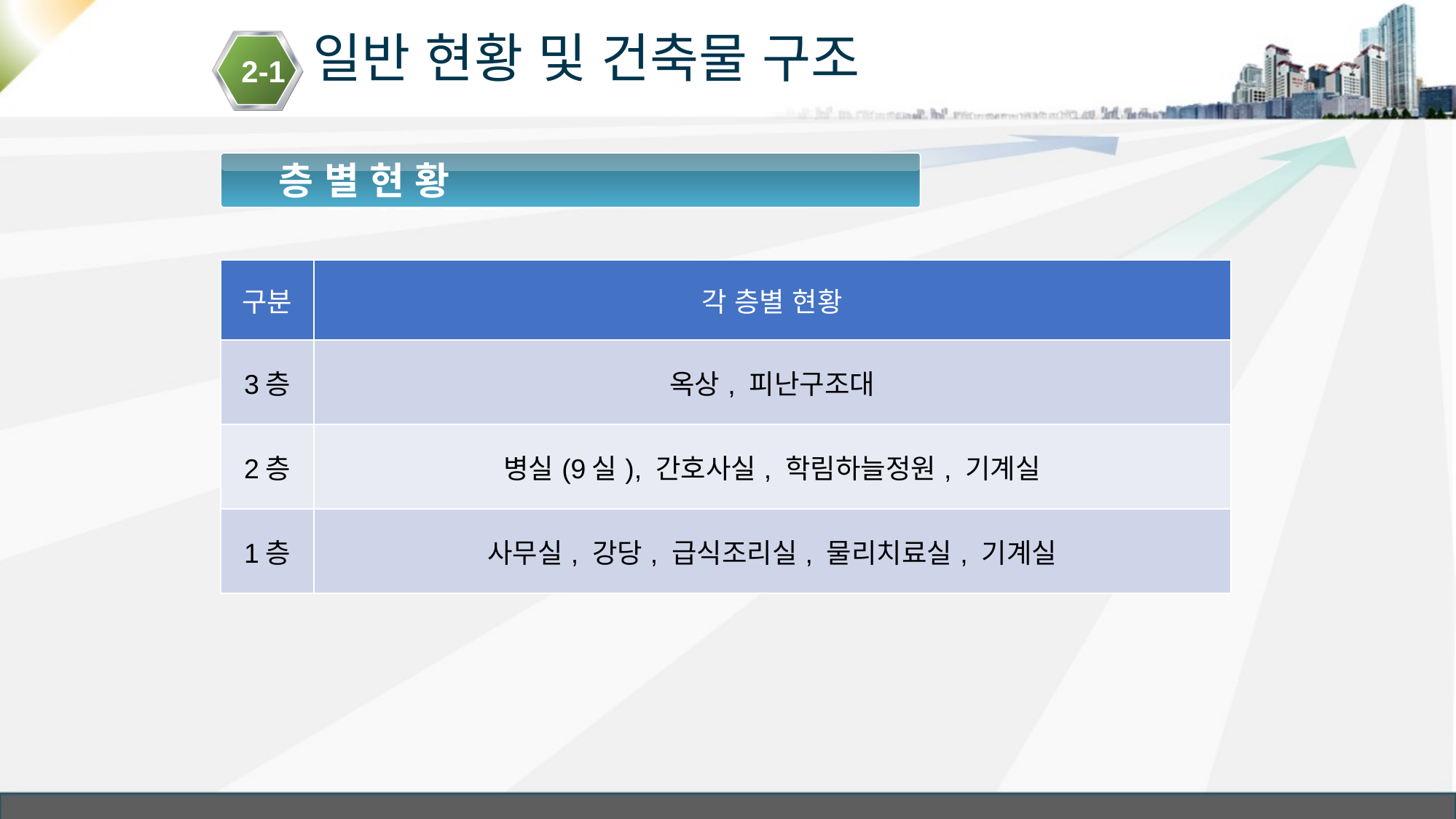

# 일반 현황 및 건축물 구조

2-1
  층 별 현 황

  건축물 현황
| 구분 | 각 층별 현황 |
| --- | --- |
| 3층 | 옥상, 피난구조대 |
| 2층 | 병실(9실), 간호사실, 학림하늘정원, 기계실 |
| 1층 | 사무실, 강당, 급식조리실, 물리치료실, 기계실 |